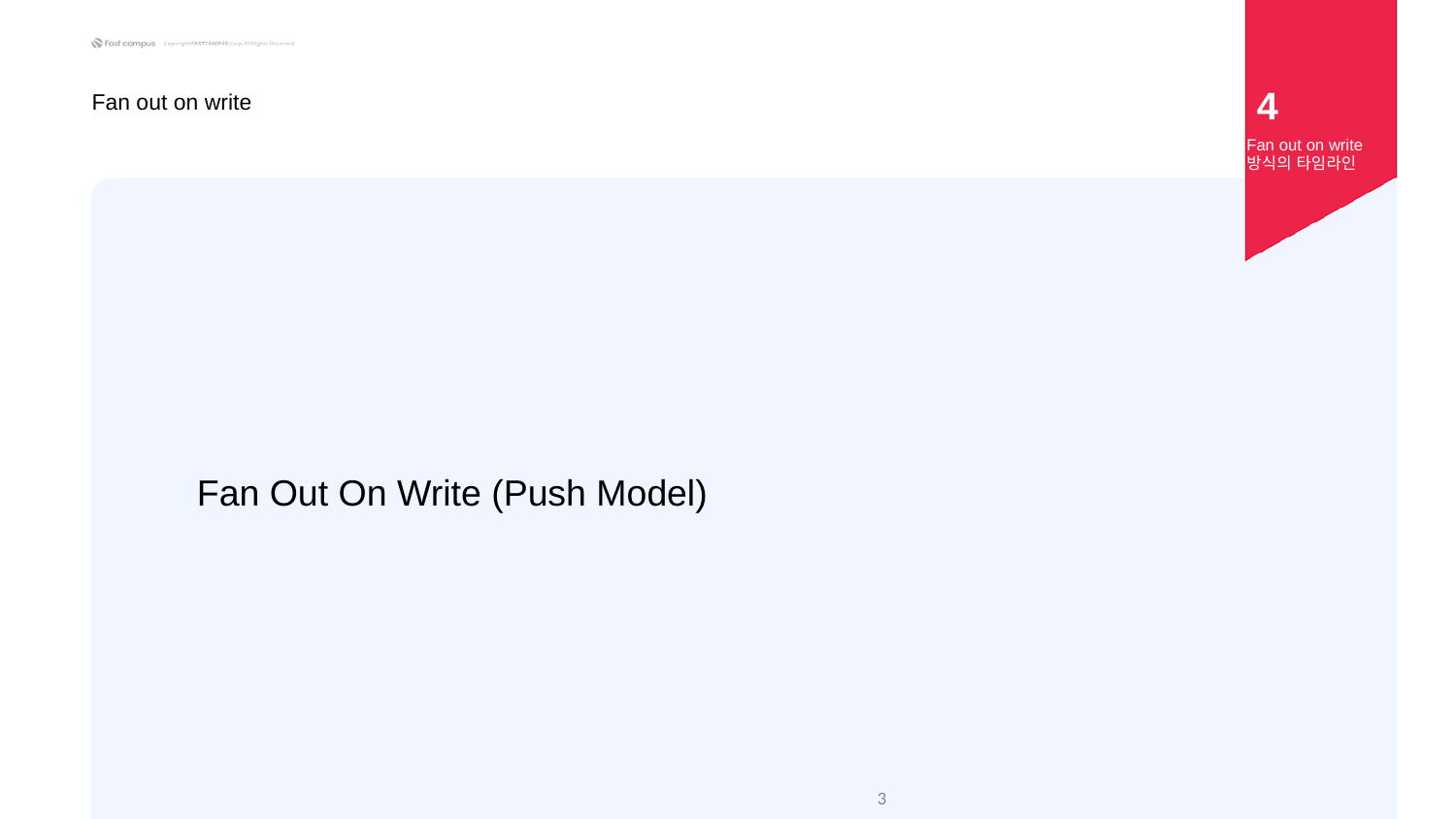

4
Fan out on write
Fan out on write 방식의 타임라인
Fan Out On Write (Push Model)
3